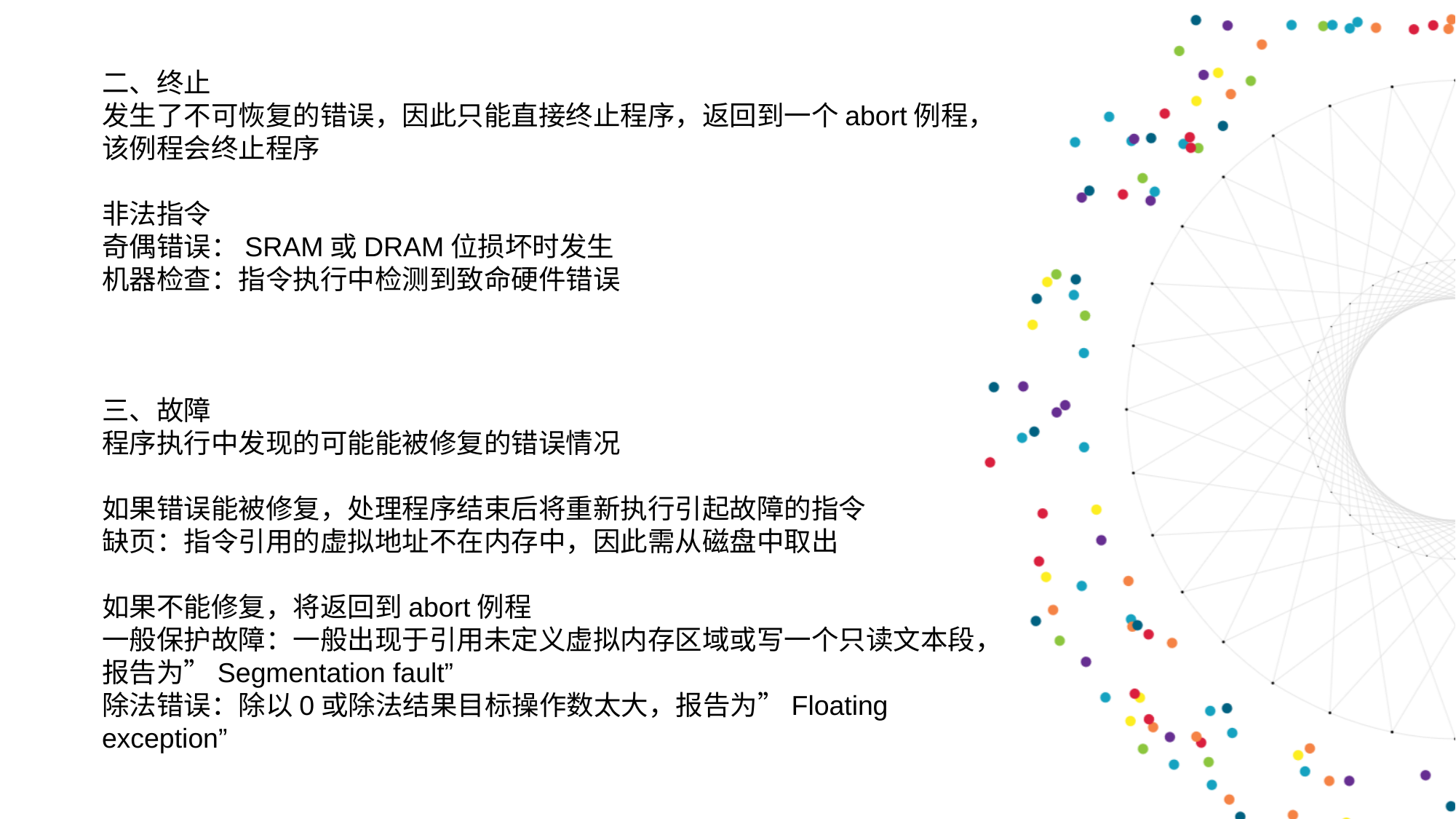

二、终止
发生了不可恢复的错误，因此只能直接终止程序，返回到一个abort例程，该例程会终止程序

非法指令
奇偶错误：SRAM或DRAM位损坏时发生
机器检查：指令执行中检测到致命硬件错误
三、故障
程序执行中发现的可能能被修复的错误情况

如果错误能被修复，处理程序结束后将重新执行引起故障的指令
缺页：指令引用的虚拟地址不在内存中，因此需从磁盘中取出

如果不能修复，将返回到abort例程
一般保护故障：一般出现于引用未定义虚拟内存区域或写一个只读文本段，报告为”Segmentation fault”
除法错误：除以0或除法结果目标操作数太大，报告为”Floating exception”